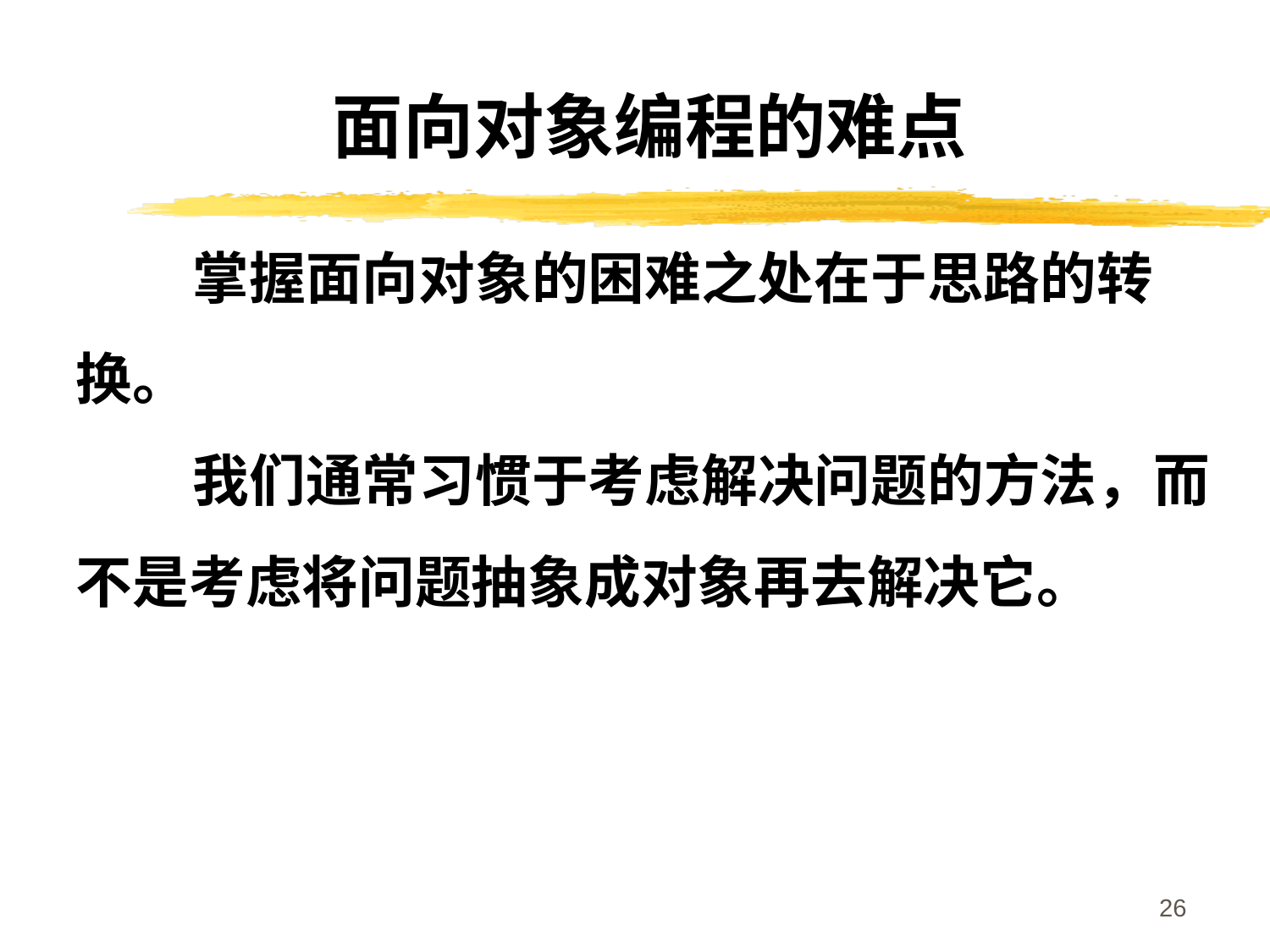

面向对象编程的难点
        掌握面向对象的困难之处在于思路的转换。
        我们通常习惯于考虑解决问题的方法，而不是考虑将问题抽象成对象再去解决它。
26